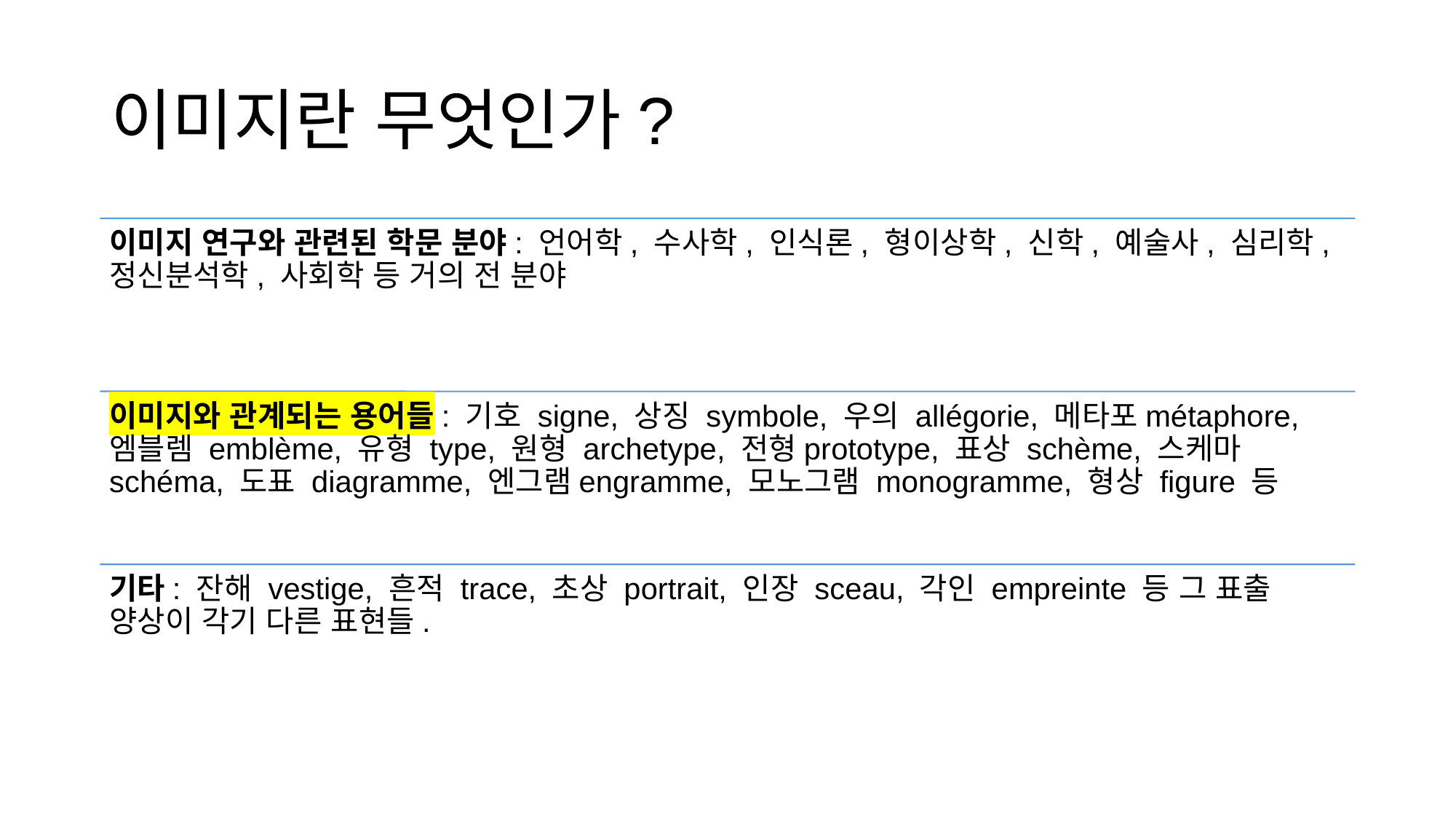

# 이미지란 무엇인가?
이미지 연구와 관련된 학문 분야: 언어학, 수사학, 인식론, 형이상학, 신학, 예술사, 심리학, 정신분석학, 사회학 등 거의 전 분야
이미지와 관계되는 용어들: 기호 signe, 상징 symbole, 우의 allégorie, 메타포métaphore, 엠블렘 emblème, 유형 type, 원형 archetype, 전형prototype, 표상 schème, 스케마 schéma, 도표 diagramme, 엔그램engramme, 모노그램 monogramme, 형상 figure 등
기타: 잔해 vestige, 흔적 trace, 초상 portrait, 인장 sceau, 각인 empreinte 등 그 표출 양상이 각기 다른 표현들.